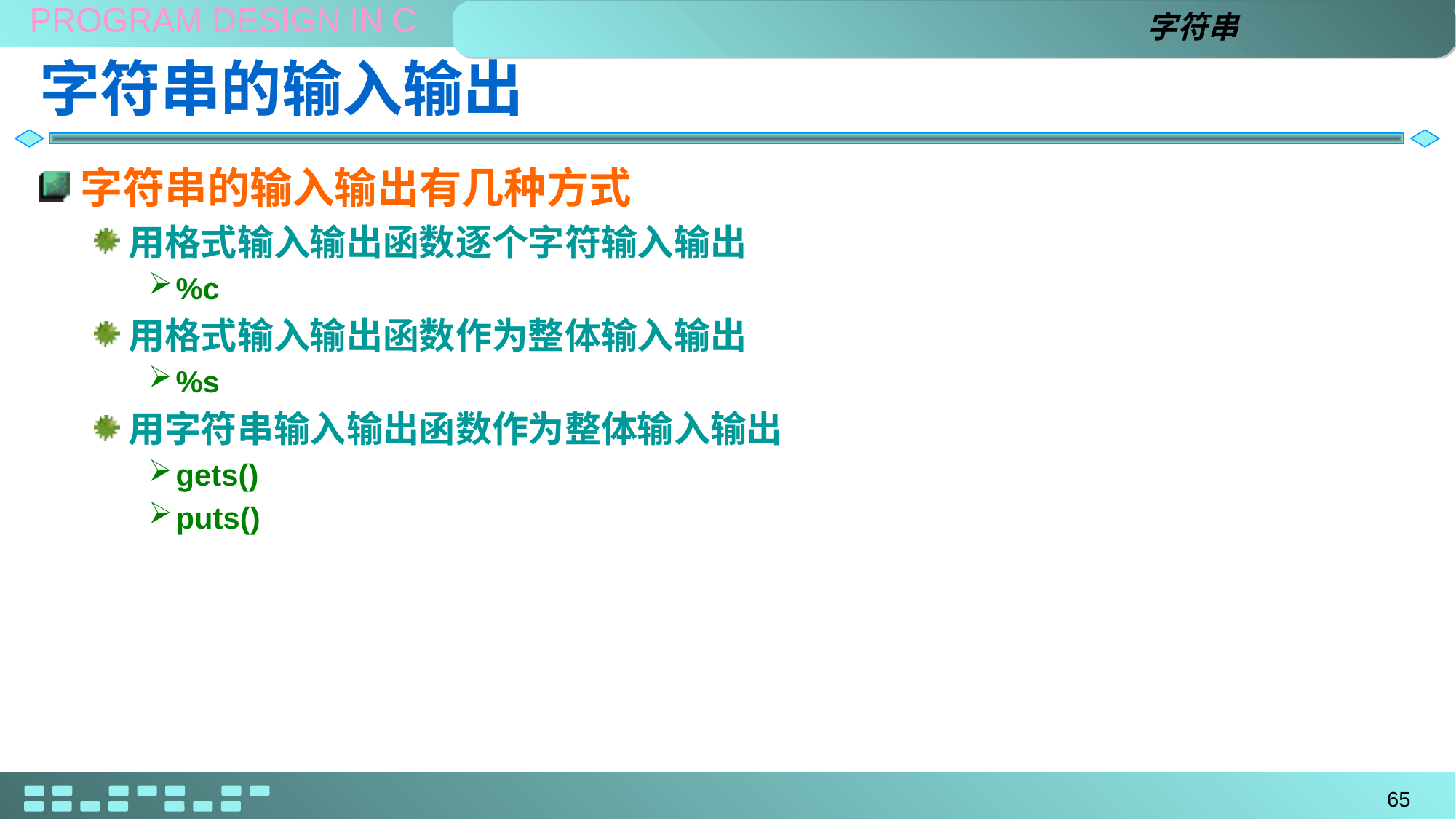

字符串
# 字符串的输入输出
字符串的输入输出有几种方式
用格式输入输出函数逐个字符输入输出
%c
用格式输入输出函数作为整体输入输出
%s
用字符串输入输出函数作为整体输入输出
gets()
puts()
65